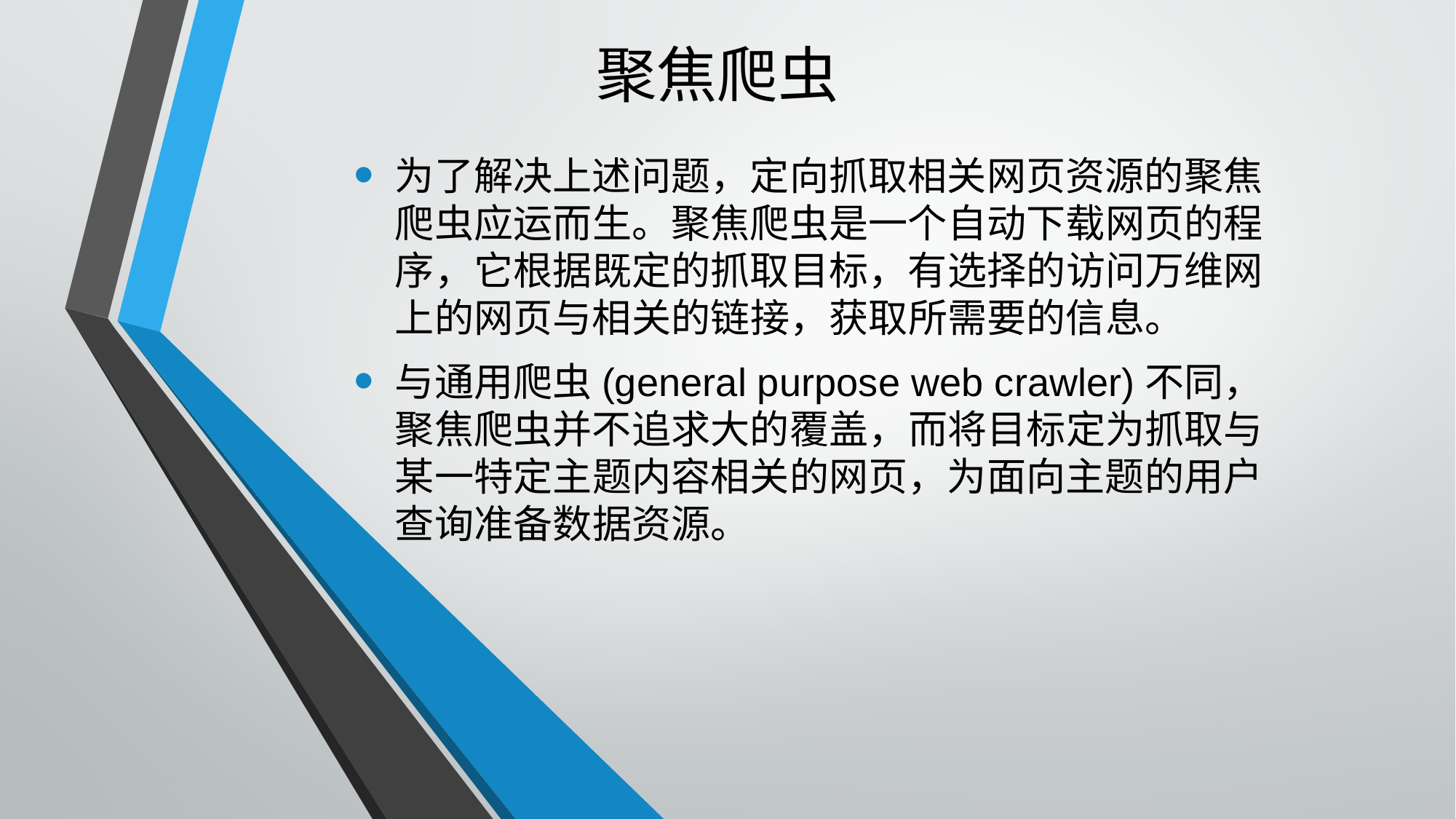

聚焦爬虫
为了解决上述问题，定向抓取相关网页资源的聚焦爬虫应运而生。聚焦爬虫是一个自动下载网页的程序，它根据既定的抓取目标，有选择的访问万维网上的网页与相关的链接，获取所需要的信息。
与通用爬虫(general purpose web crawler)不同，聚焦爬虫并不追求大的覆盖，而将目标定为抓取与某一特定主题内容相关的网页，为面向主题的用户查询准备数据资源。